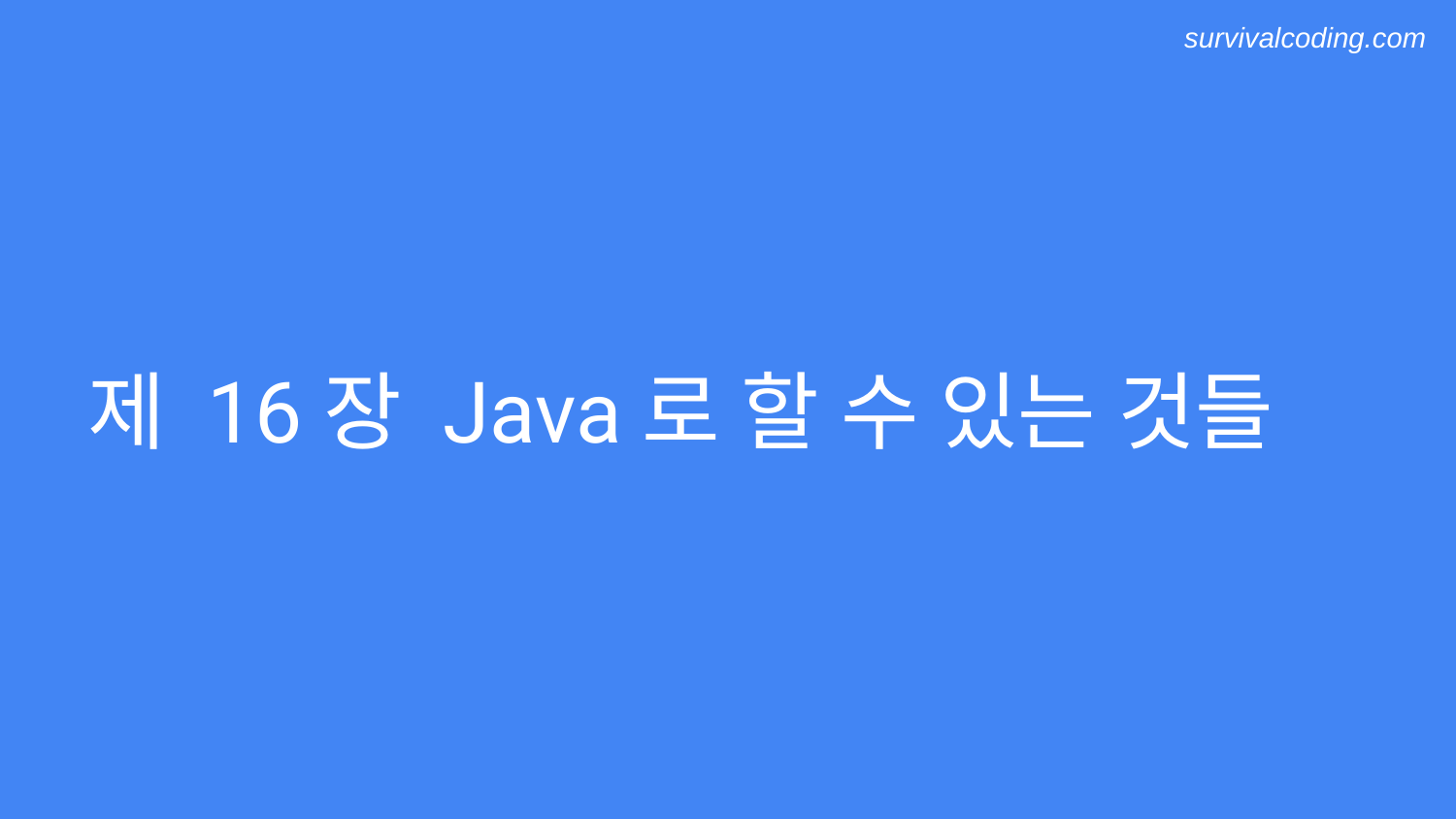

# 제 16장 Java로 할 수 있는 것들